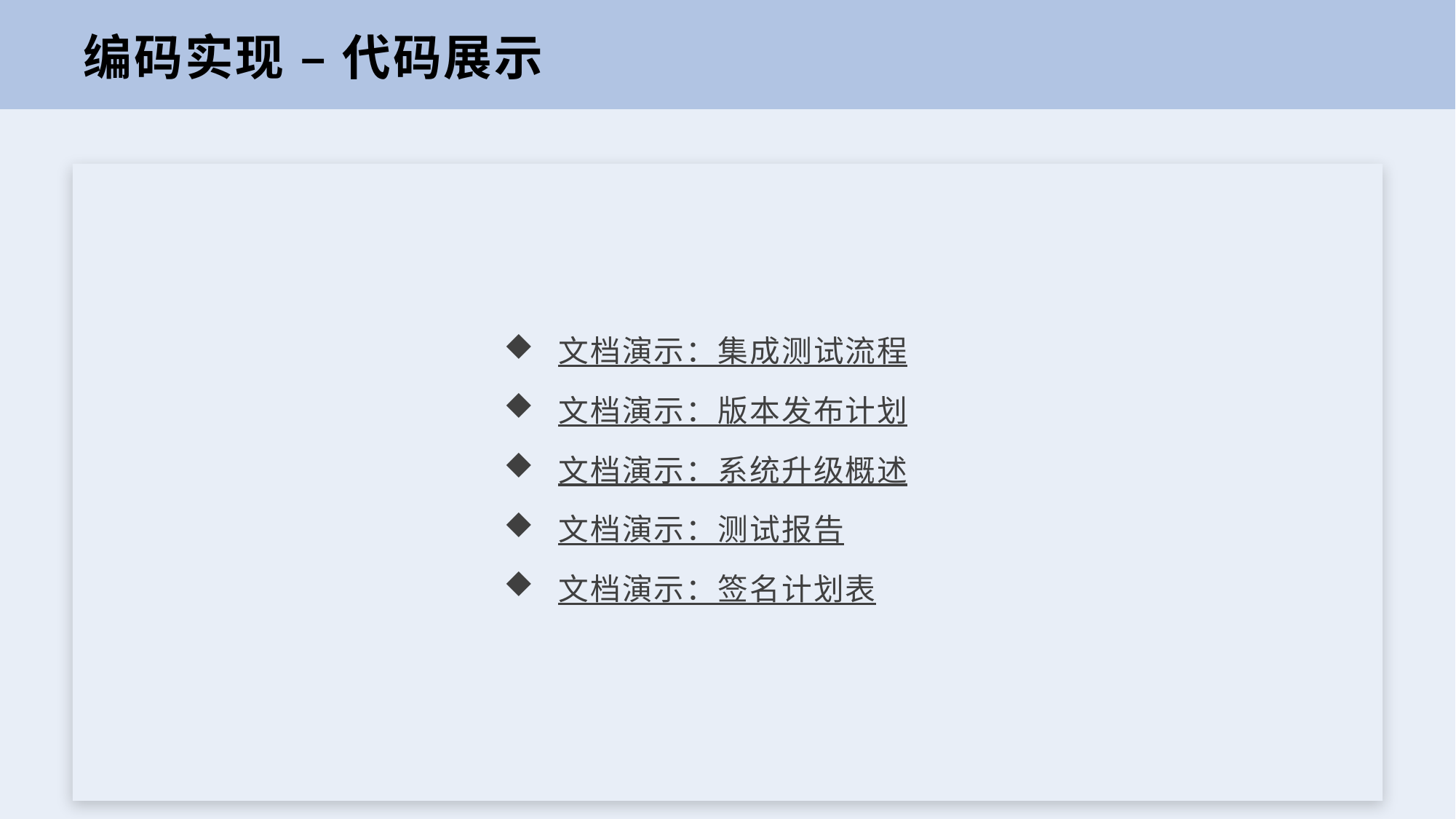

编码实现 – 代码展示

文档演示：集成测试流程
文档演示：版本发布计划
文档演示：系统升级概述
文档演示：测试报告
文档演示：签名计划表